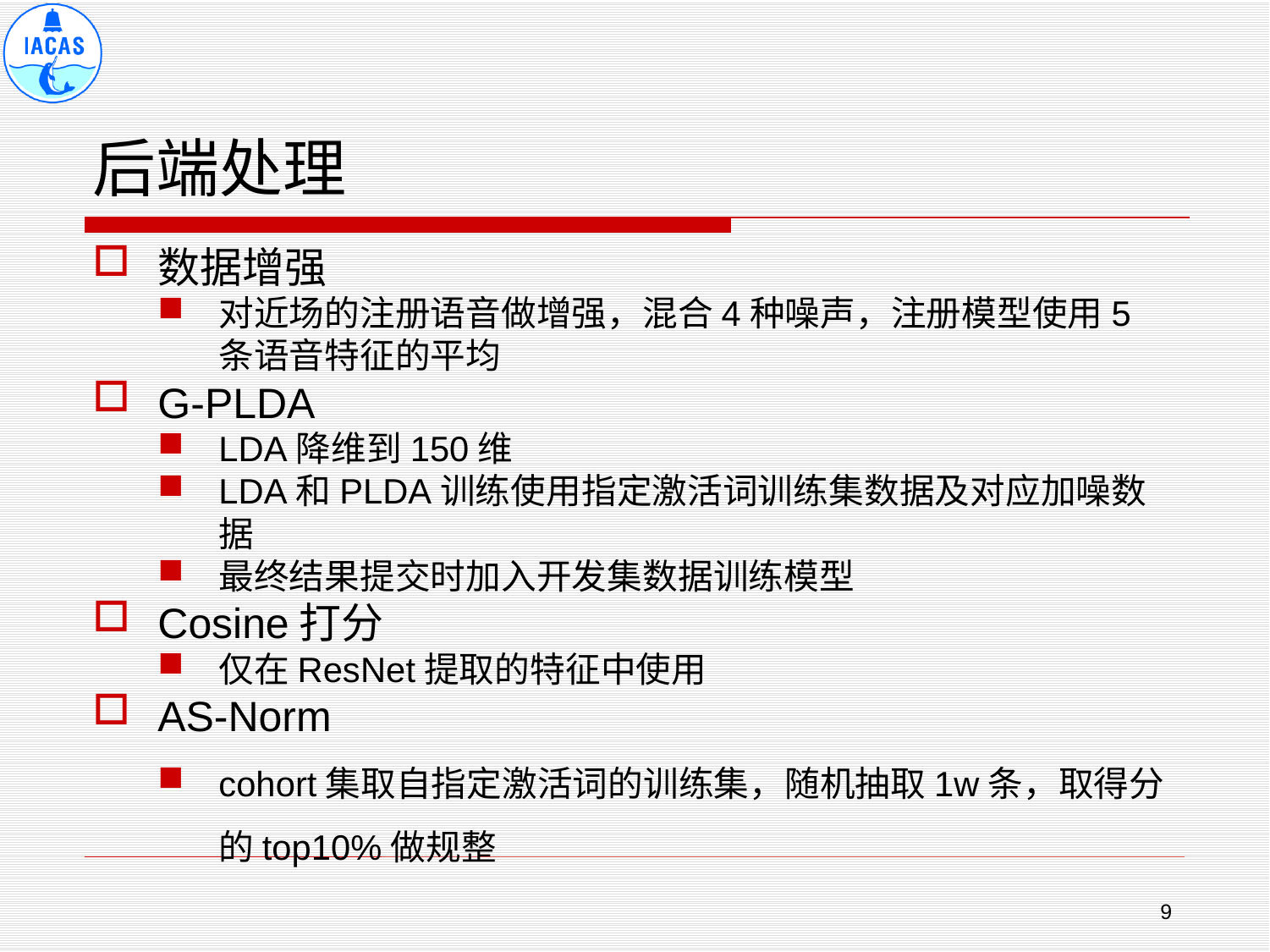

# 后端处理
数据增强
对近场的注册语音做增强，混合4种噪声，注册模型使用5条语音特征的平均
G-PLDA
LDA降维到150维
LDA和PLDA训练使用指定激活词训练集数据及对应加噪数据
最终结果提交时加入开发集数据训练模型
Cosine打分
仅在ResNet提取的特征中使用
AS-Norm
cohort集取自指定激活词的训练集，随机抽取1w条，取得分的top10%做规整

9